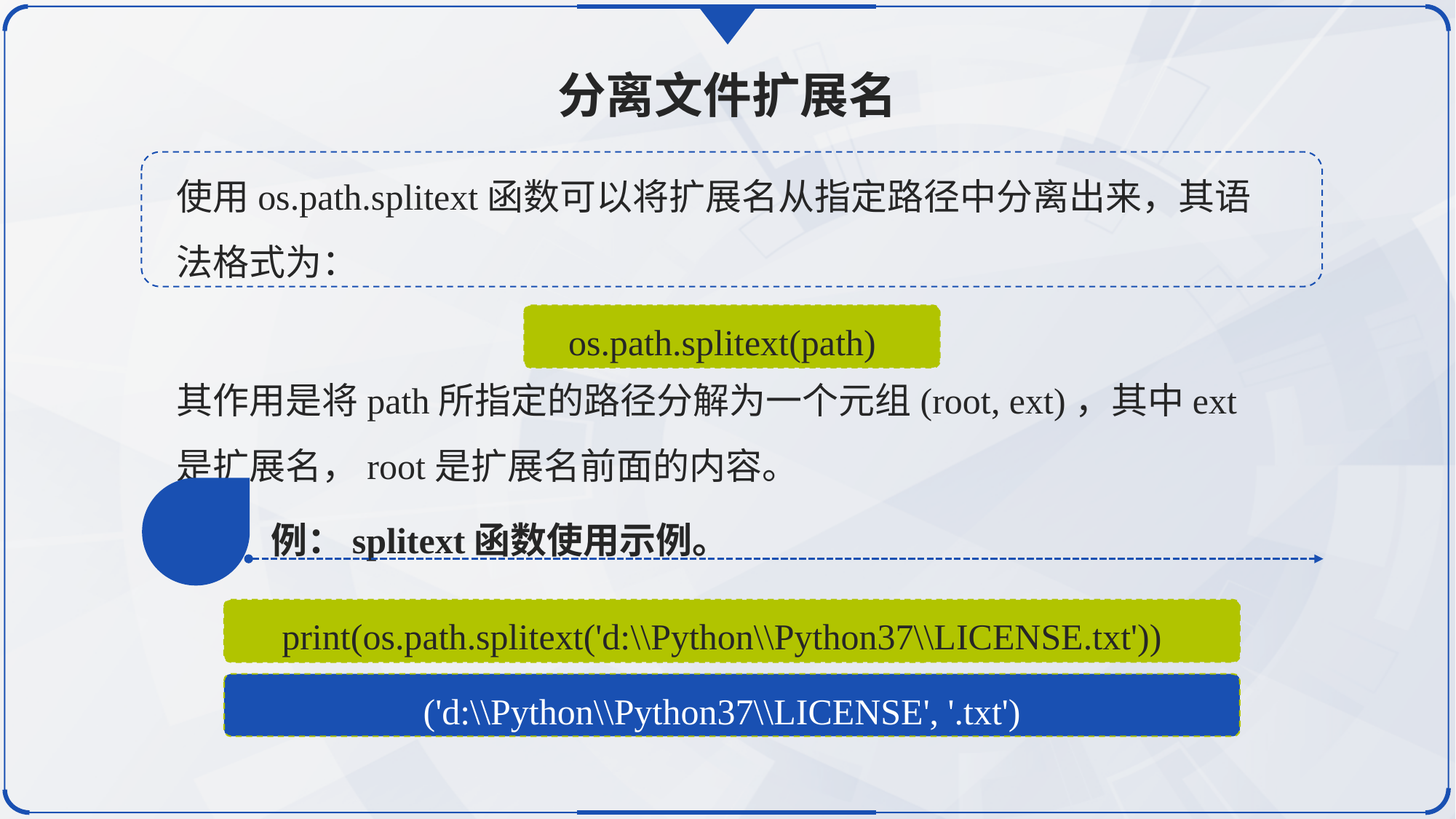

分离文件扩展名
使用os.path.splitext函数可以将扩展名从指定路径中分离出来，其语法格式为：

os.path.splitext(path)

其作用是将path所指定的路径分解为一个元组(root, ext)，其中ext是扩展名，root是扩展名前面的内容。

例：splitext函数使用示例。
print(os.path.splitext('d:\\Python\\Python37\\LICENSE.txt'))

('d:\\Python\\Python37\\LICENSE', '.txt')